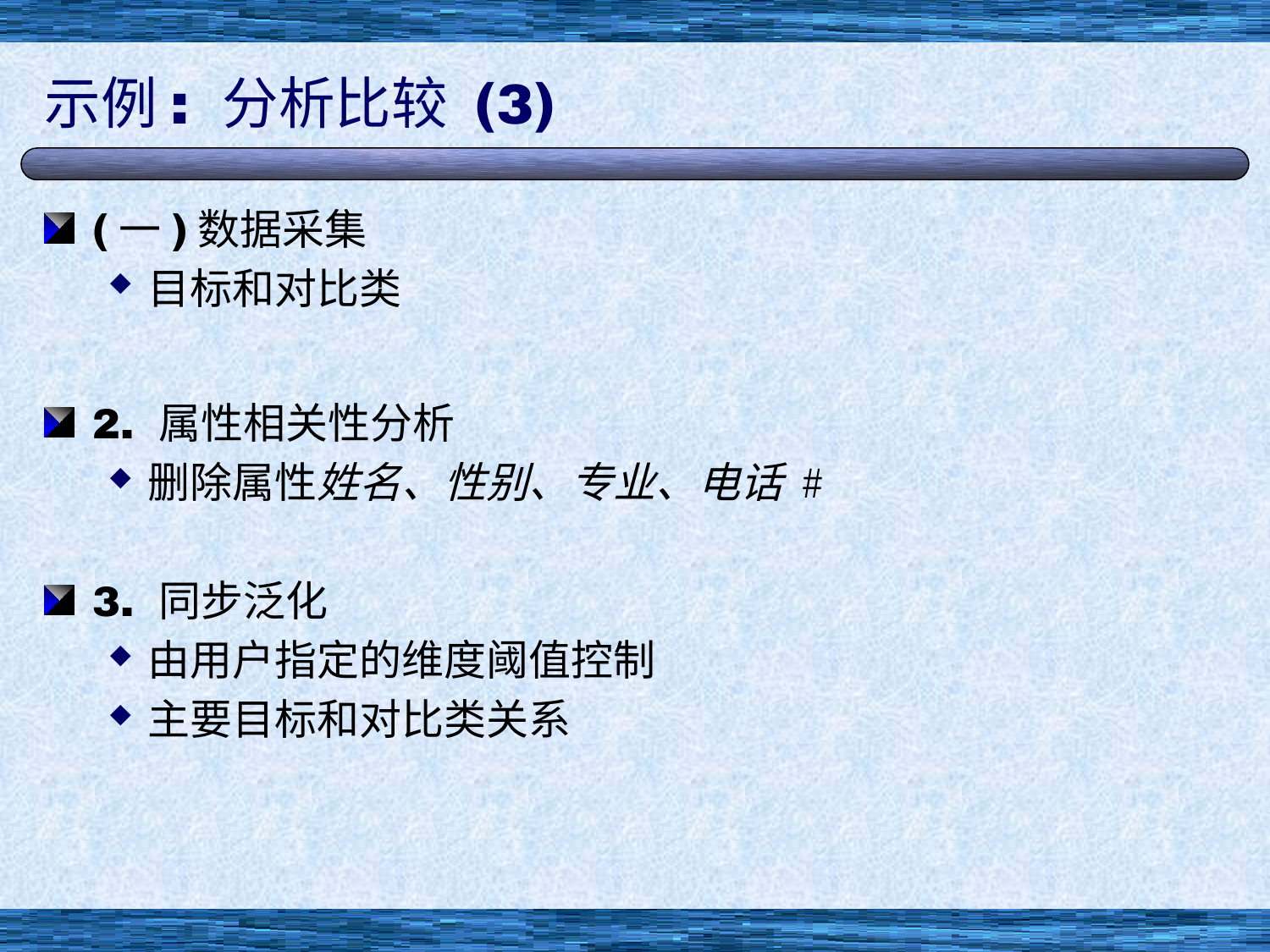

# 示例: 分析比较 (3)
(一)数据采集
目标和对比类

2. 属性相关性分析
删除属性姓名、性别、专业、电话 #

3. 同步泛化
由用户指定的维度阈值控制
主要目标和对比类关系